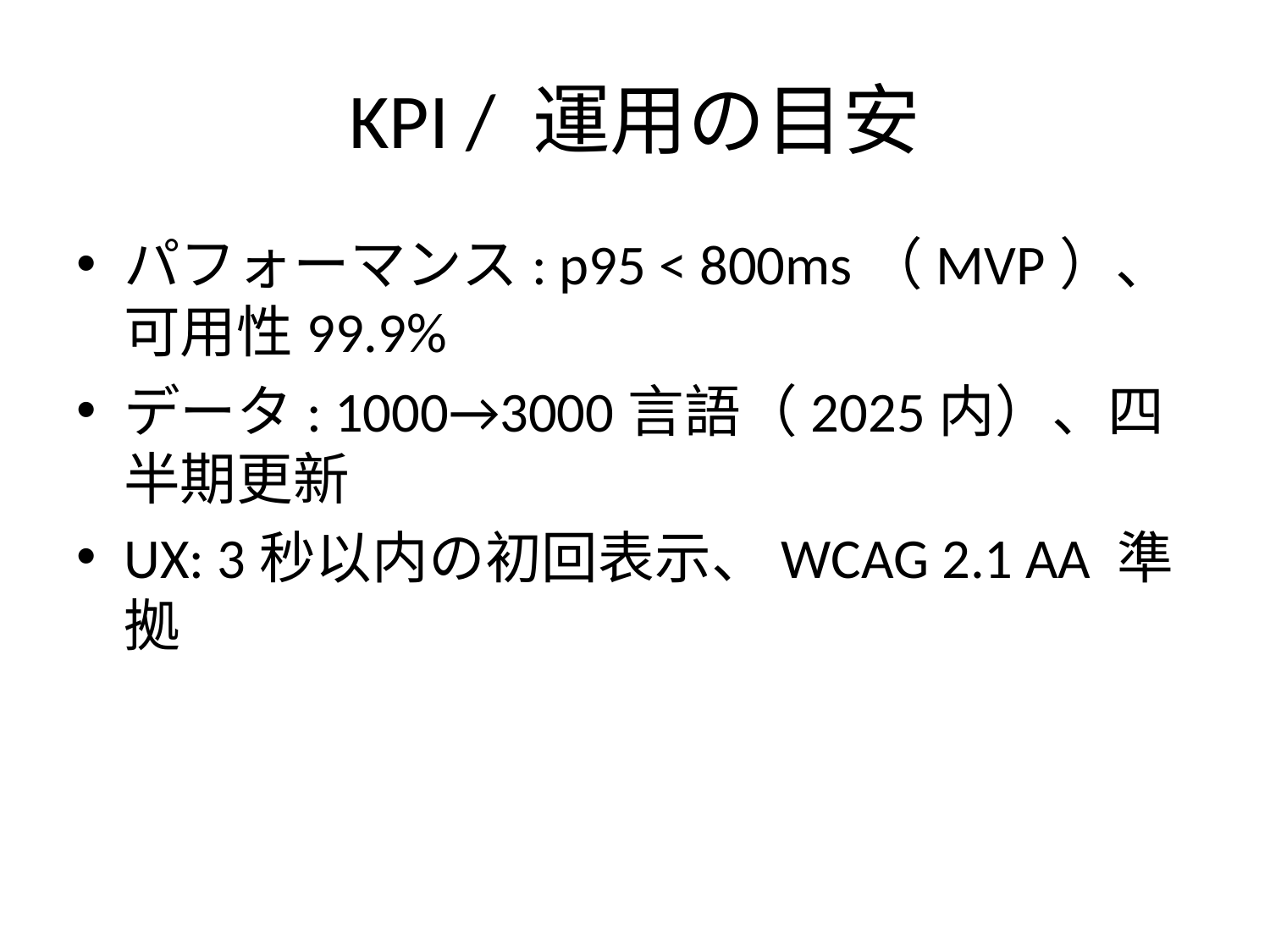

# KPI / 運用の目安
パフォーマンス: p95 < 800ms（MVP）、可用性99.9%
データ: 1000→3000言語（2025内）、四半期更新
UX: 3秒以内の初回表示、WCAG 2.1 AA 準拠